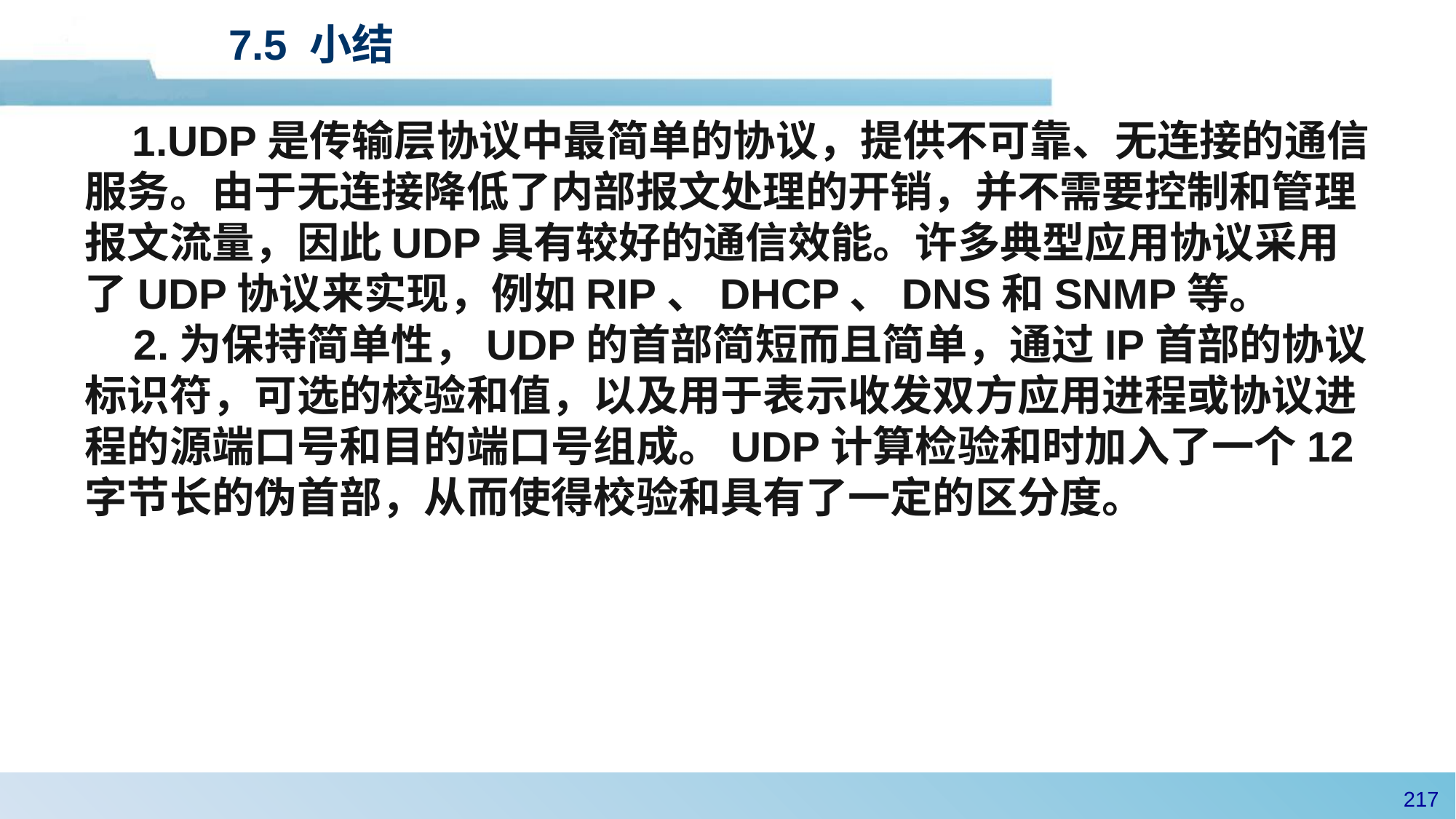

# 7.5 小结
    1.UDP是传输层协议中最简单的协议，提供不可靠、无连接的通信服务。由于无连接降低了内部报文处理的开销，并不需要控制和管理报文流量，因此UDP具有较好的通信效能。许多典型应用协议采用了UDP协议来实现，例如RIP、DHCP、DNS和SNMP等。
    2.为保持简单性，UDP的首部简短而且简单，通过IP首部的协议标识符，可选的校验和值，以及用于表示收发双方应用进程或协议进程的源端口号和目的端口号组成。UDP计算检验和时加入了一个12字节长的伪首部，从而使得校验和具有了一定的区分度。
217